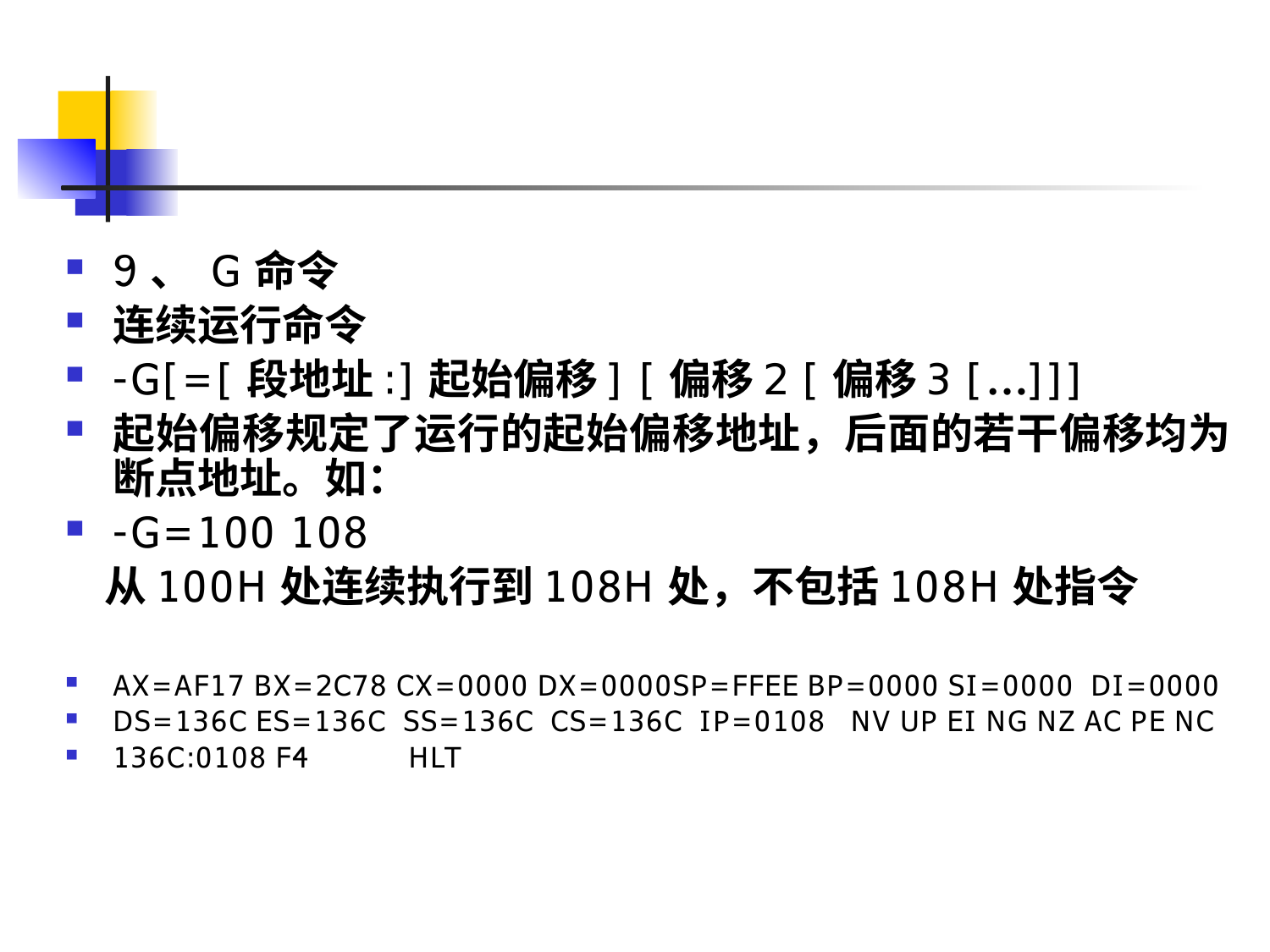

#
9、 G命令
连续运行命令
-G[=[段地址:]起始偏移] [偏移2 [偏移3 […]]]
起始偏移规定了运行的起始偏移地址，后面的若干偏移均为断点地址。如：
-G=100 108
   从100H处连续执行到108H处，不包括108H处指令

AX=AF17 BX=2C78 CX=0000 DX=0000SP=FFEE BP=0000 SI=0000  DI=0000
DS=136C ES=136C  SS=136C  CS=136C  IP=0108   NV UP EI NG NZ AC PE NC
136C:0108 F4            HLT